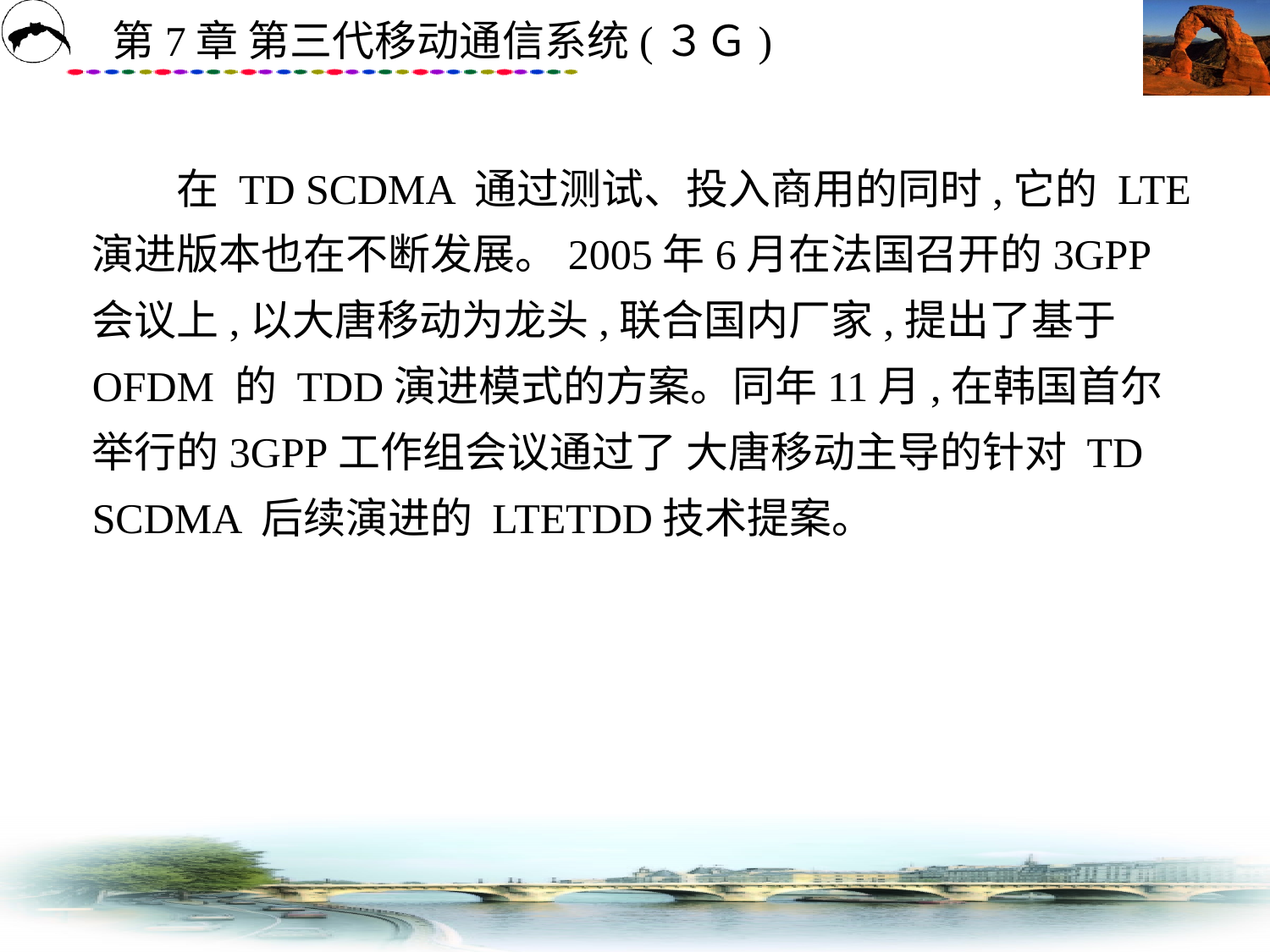

# 在 TD SCDMA 通过测试、投入商用的同时,它的 LTE 演进版本也在不断发展。2005年6月在法国召开的3GPP会议上,以大唐移动为龙头,联合国内厂家,提出了基于 OFDM 的 TDD演进模式的方案。同年11月,在韩国首尔举行的3GPP工作组会议通过了 大唐移动主导的针对 TD SCDMA 后续演进的 LTETDD技术提案。